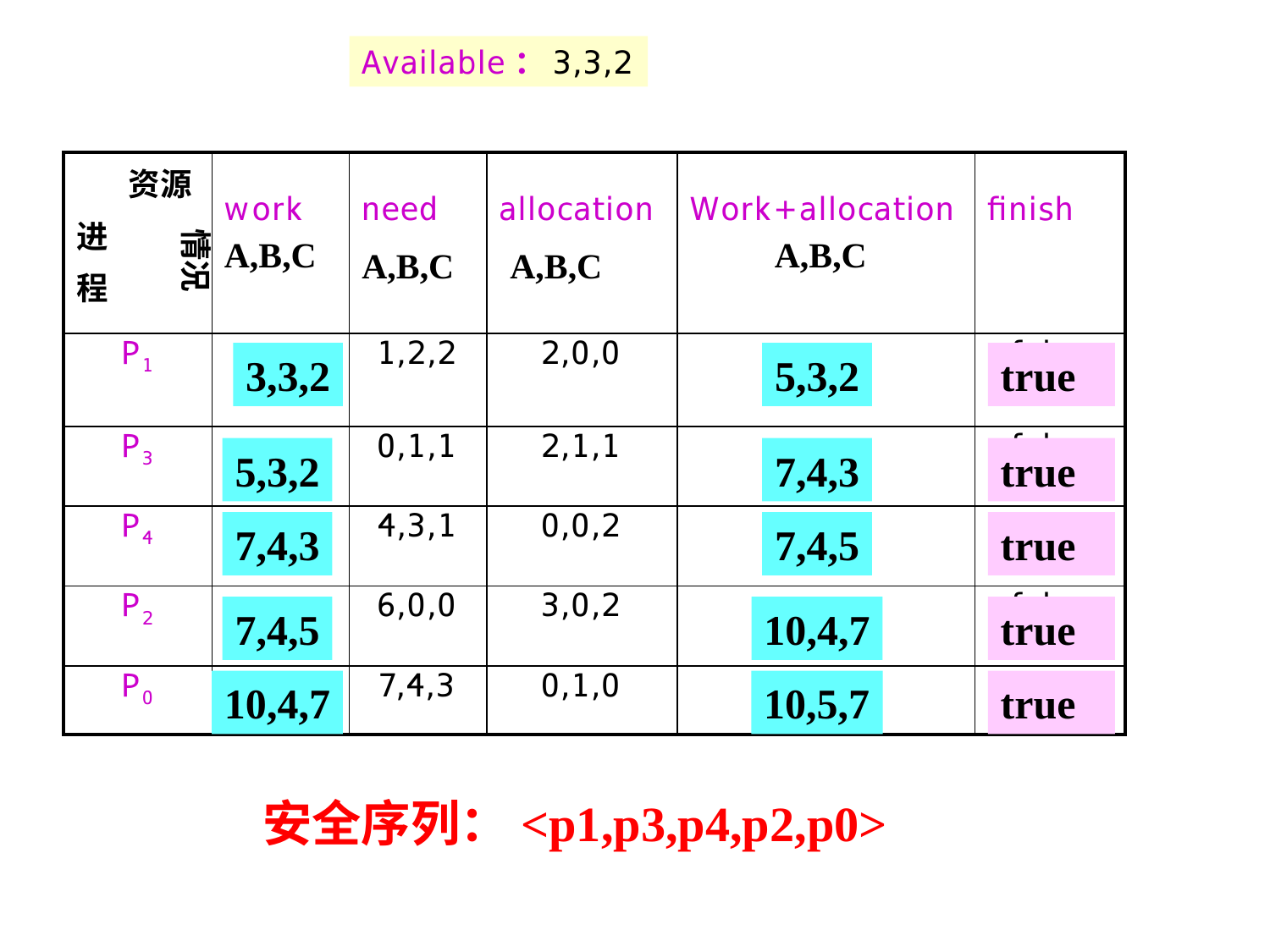

Available：3,3,2
| 资源 进 程 | work | need | allocation | Work+allocation | finish |
| --- | --- | --- | --- | --- | --- |
| P1 |  | 1,2,2 | 2,0,0 |  | false |
| P3 |  | 0,1,1 | 2,1,1 |  | false |
| P4 |  | 4,3,1 | 0,0,2 |  | false |
| P2 |  | 6,0,0 | 3,0,2 |  | false |
| P0 |  | 7,4,3 | 0,1,0 |  | false |
情况
A,B,C
A,B,C

A,B,C
A,B,C
3,3,2
5,3,2
true
5,3,2
7,4,3
true
7,4,3
7,4,5
true
7,4,5
10,4,7
true
10,4,7
10,5,7
true
安全序列：<p1,p3,p4,p2,p0>